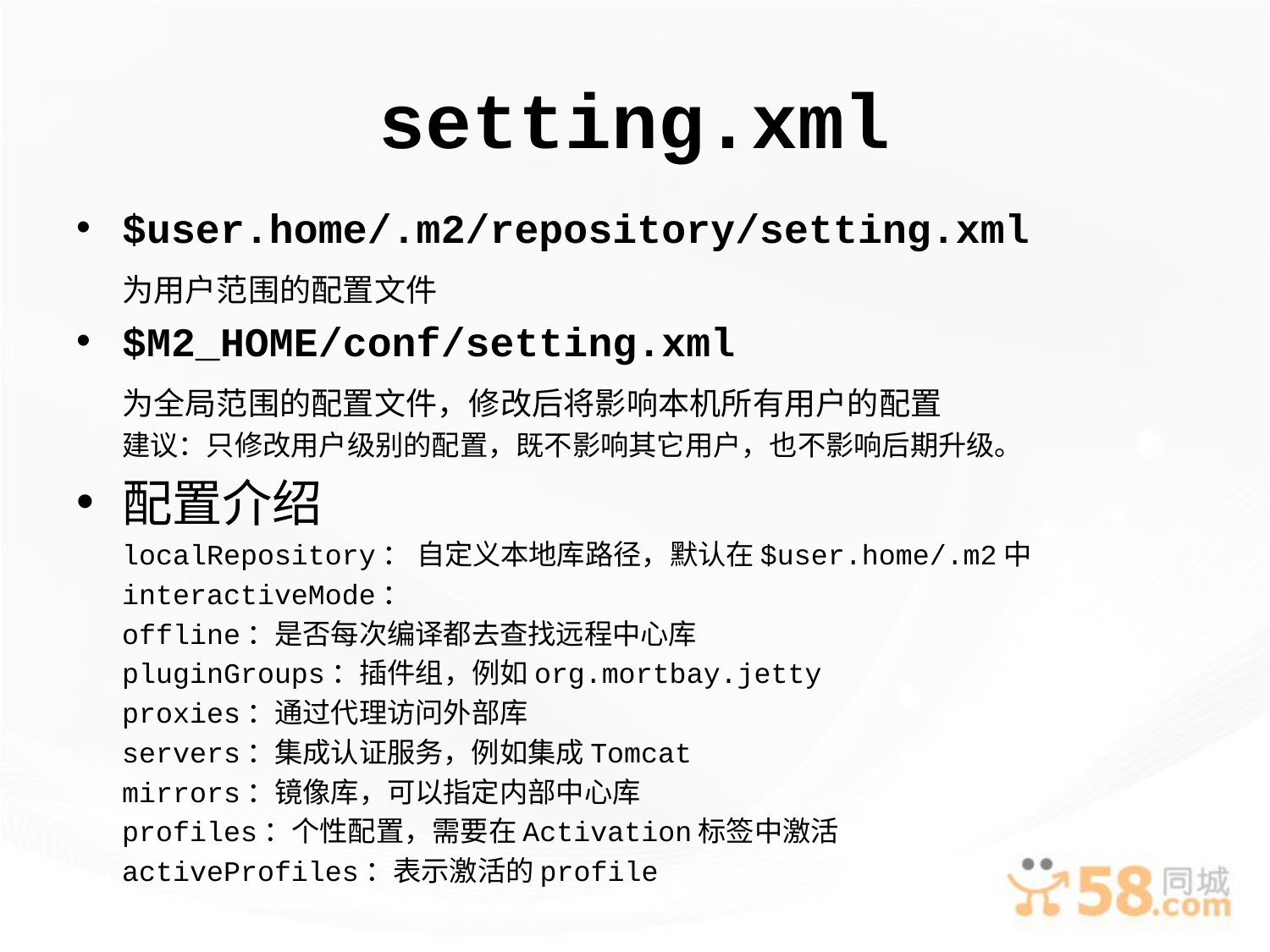

# setting.xml
$user.home/.m2/repository/setting.xml
为用户范围的配置文件
$M2_HOME/conf/setting.xml
为全局范围的配置文件，修改后将影响本机所有用户的配置
建议：只修改用户级别的配置，既不影响其它用户，也不影响后期升级。
配置介绍
localRepository： 自定义本地库路径，默认在$user.home/.m2中
interactiveMode：
offline：是否每次编译都去查找远程中心库
pluginGroups：插件组，例如org.mortbay.jetty
proxies：通过代理访问外部库
servers：集成认证服务，例如集成Tomcat
mirrors：镜像库，可以指定内部中心库
profiles：个性配置，需要在Activation标签中激活
activeProfiles：表示激活的profile